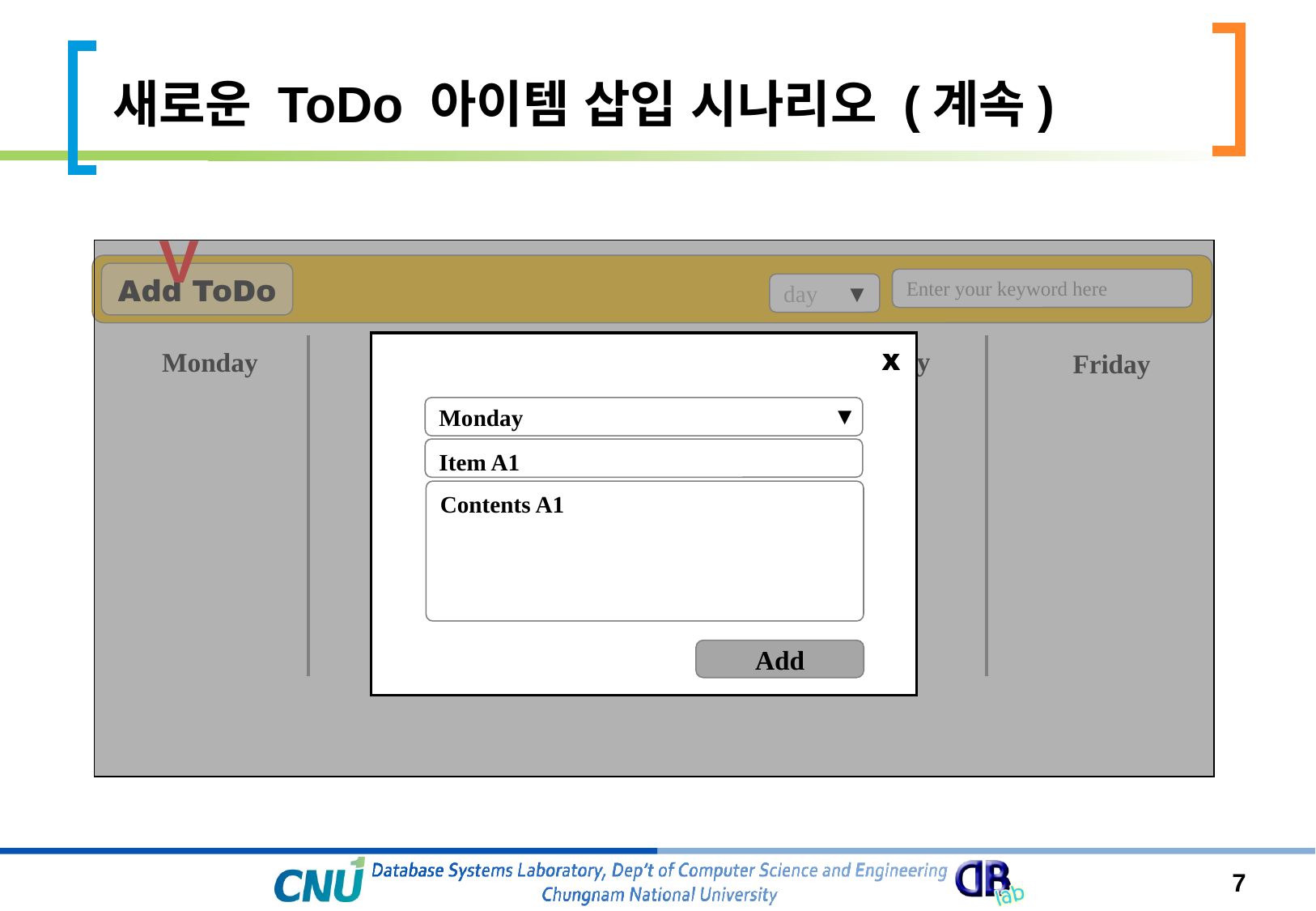

새로운 ToDo 아이템 삽입 시나리오 (계속)
V

Add ToDo
Enter your keyword here
▼
day

X
Tuesday
Wednesday
Thursday
Monday
Friday
▼
Monday
Item A1
Contents A1
Add
7